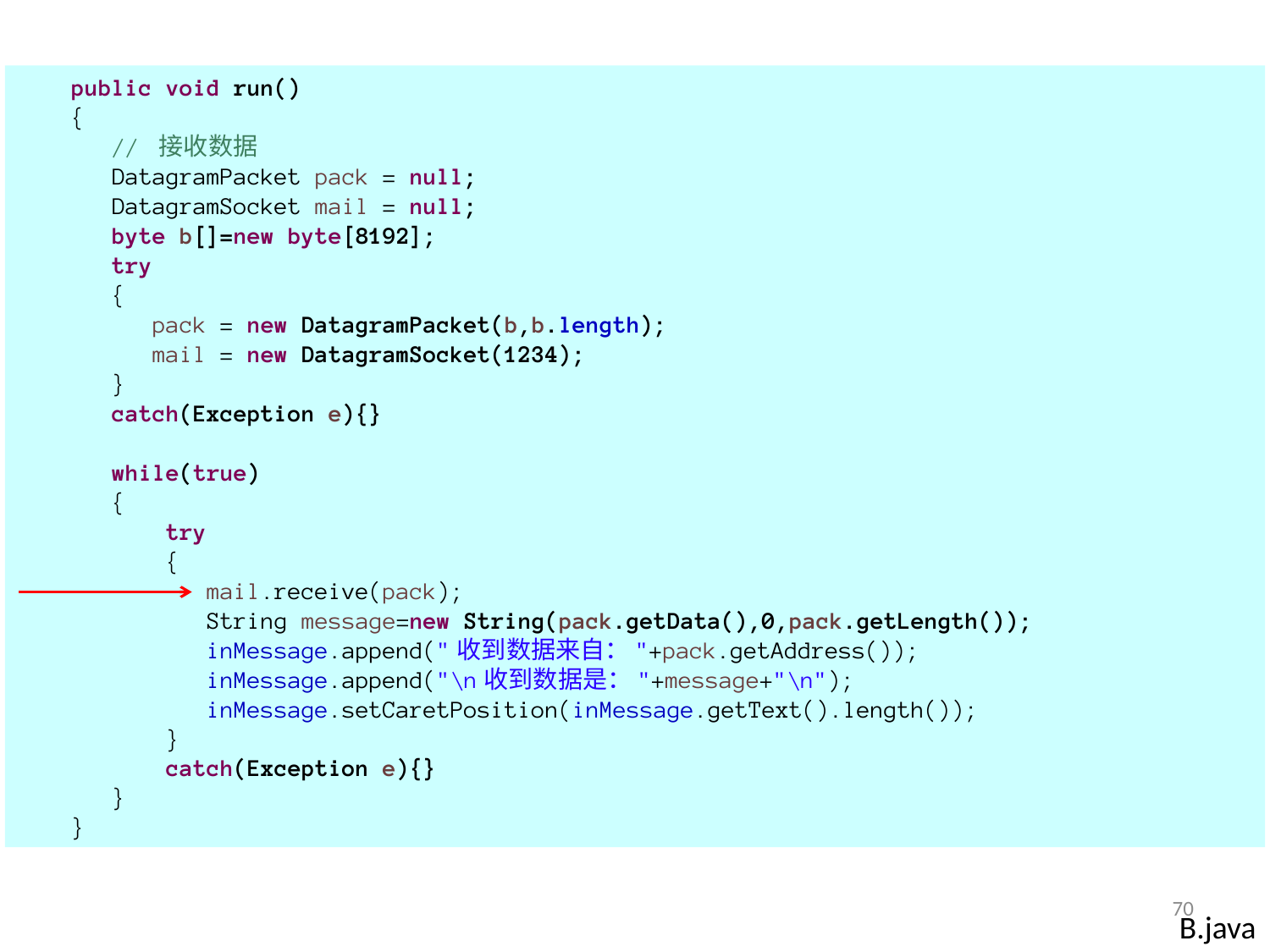

public void run()
    {
       // 接收数据
       DatagramPacket pack = null;
       DatagramSocket mail = null;
       byte b[]=new byte[8192];
       try
       {
          pack = new DatagramPacket(b,b.length);
          mail = new DatagramSocket(1234);
       }
       catch(Exception e){}

       while(true)
       {
           try
           {
              mail.receive(pack);
              String message=new String(pack.getData(),0,pack.getLength());
              inMessage.append("收到数据来自："+pack.getAddress());
              inMessage.append("\n收到数据是："+message+"\n");
              inMessage.setCaretPosition(inMessage.getText().length());
           }
           catch(Exception e){}
       }
    }
70
B.java